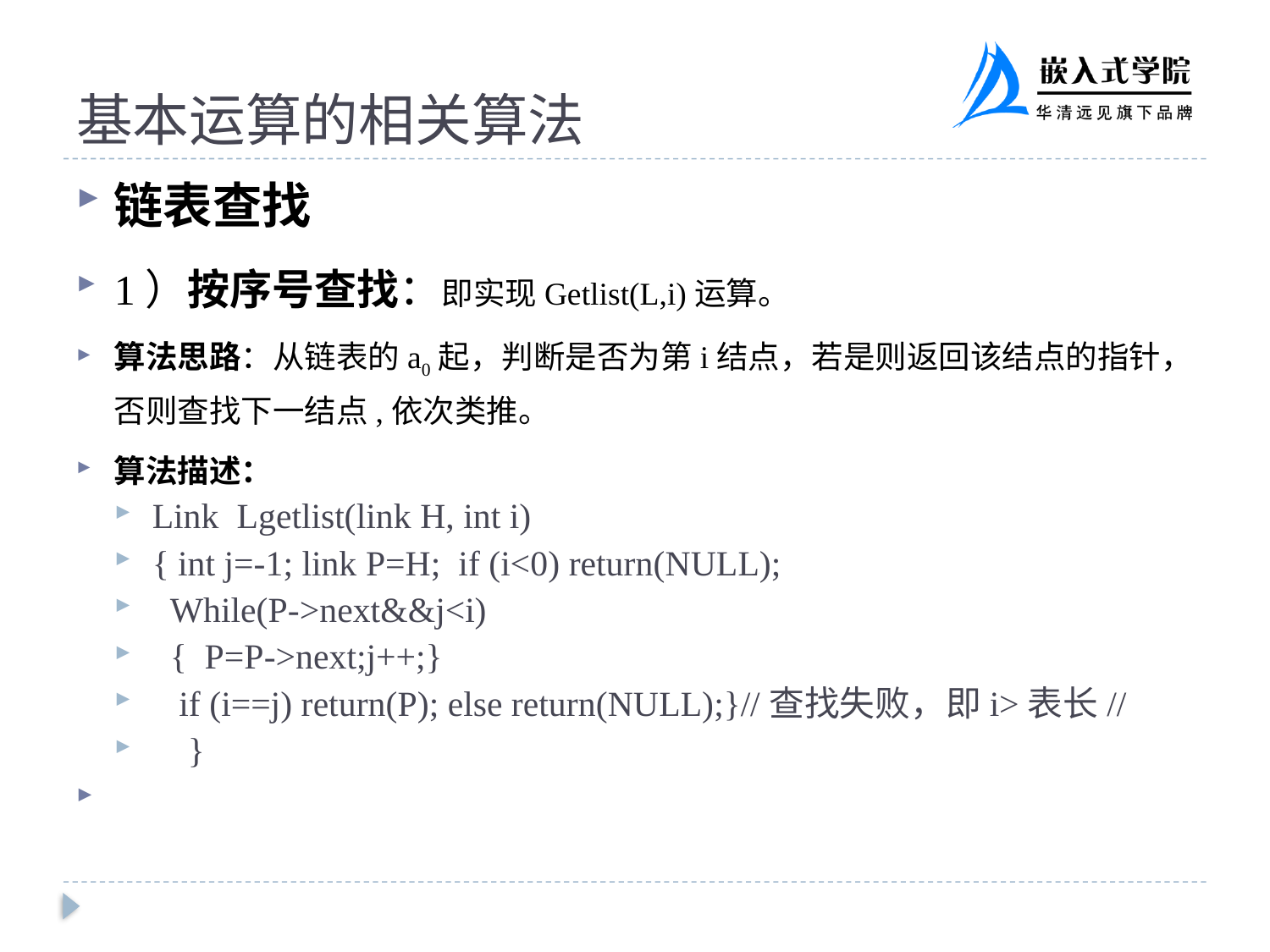

# 基本运算的相关算法
链表查找
1）按序号查找：即实现Getlist(L,i)运算。
算法思路：从链表的a0起，判断是否为第i结点，若是则返回该结点的指针，否则查找下一结点,依次类推。
算法描述：
Link  Lgetlist(link H, int i)
{ int j=-1; link P=H;  if (i<0) return(NULL);
  While(P->next&&j<i)
  {  P=P->next;j++;}
   if (i==j) return(P); else return(NULL);}//查找失败，即i>表长//
    }

66